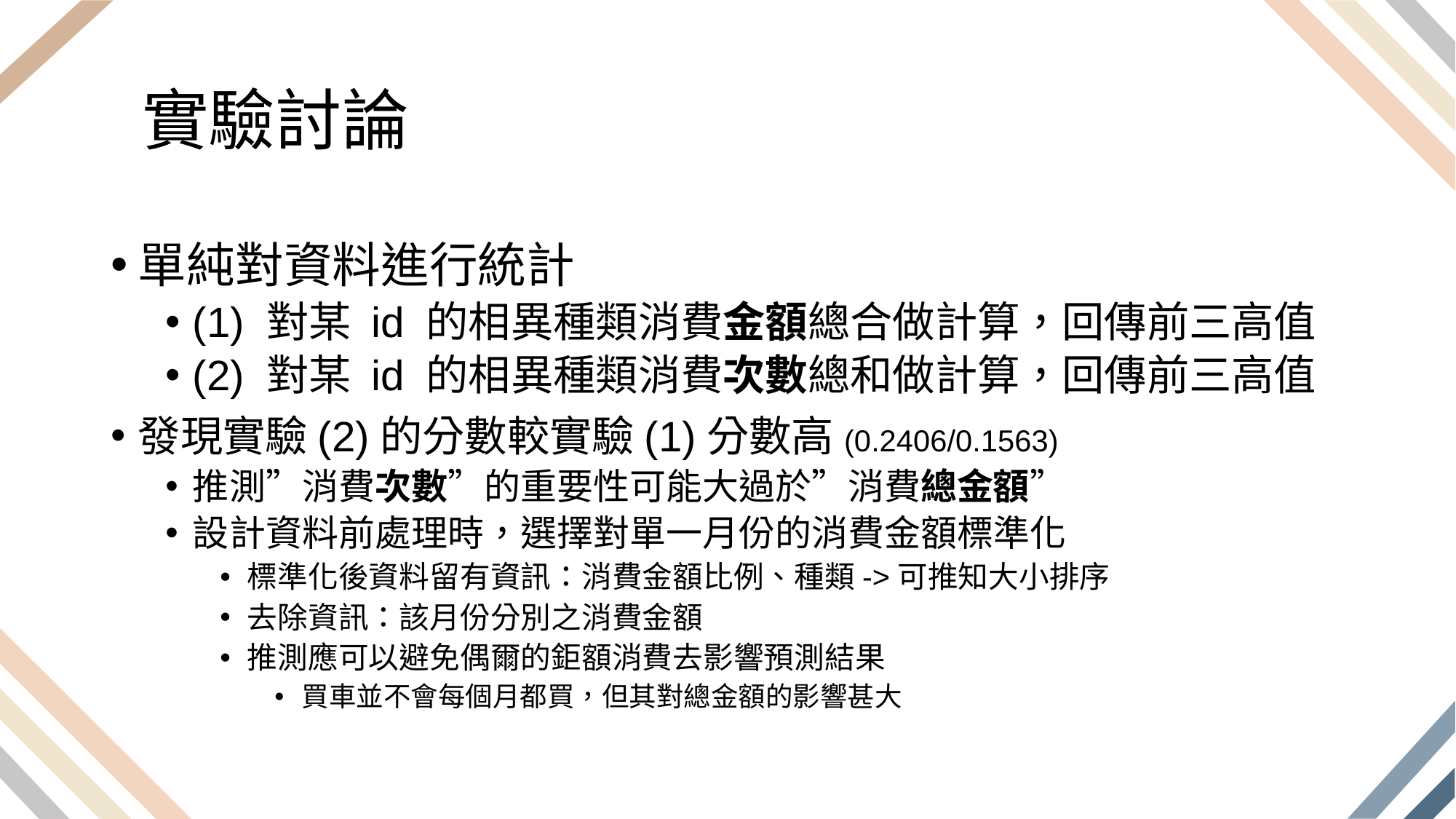

# 實驗討論
單純對資料進行統計
(1) 對某 id 的相異種類消費金額總合做計算，回傳前三高值
(2) 對某 id 的相異種類消費次數總和做計算，回傳前三高值
發現實驗(2)的分數較實驗(1)分數高(0.2406/0.1563)
推測”消費次數”的重要性可能大過於”消費總金額”
設計資料前處理時，選擇對單一月份的消費金額標準化
標準化後資料留有資訊：消費金額比例、種類->可推知大小排序
去除資訊：該月份分別之消費金額
推測應可以避免偶爾的鉅額消費去影響預測結果
買車並不會每個月都買，但其對總金額的影響甚大